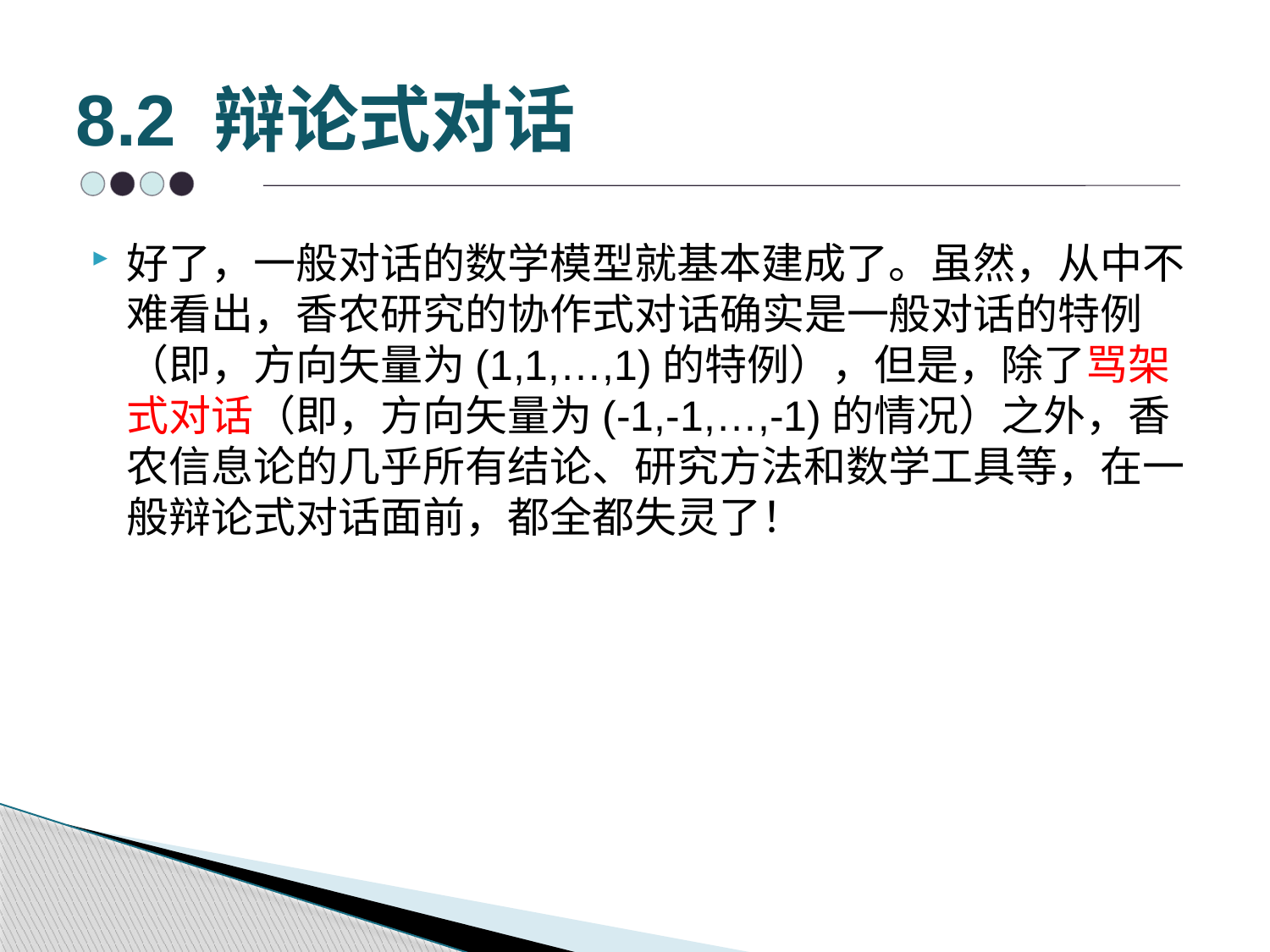

# 8.2 辩论式对话

好了，一般对话的数学模型就基本建成了。虽然，从中不难看出，香农研究的协作式对话确实是一般对话的特例（即，方向矢量为(1,1,…,1)的特例），但是，除了骂架式对话（即，方向矢量为(-1,-1,…,-1)的情况）之外，香农信息论的几乎所有结论、研究方法和数学工具等，在一般辩论式对话面前，都全都失灵了！